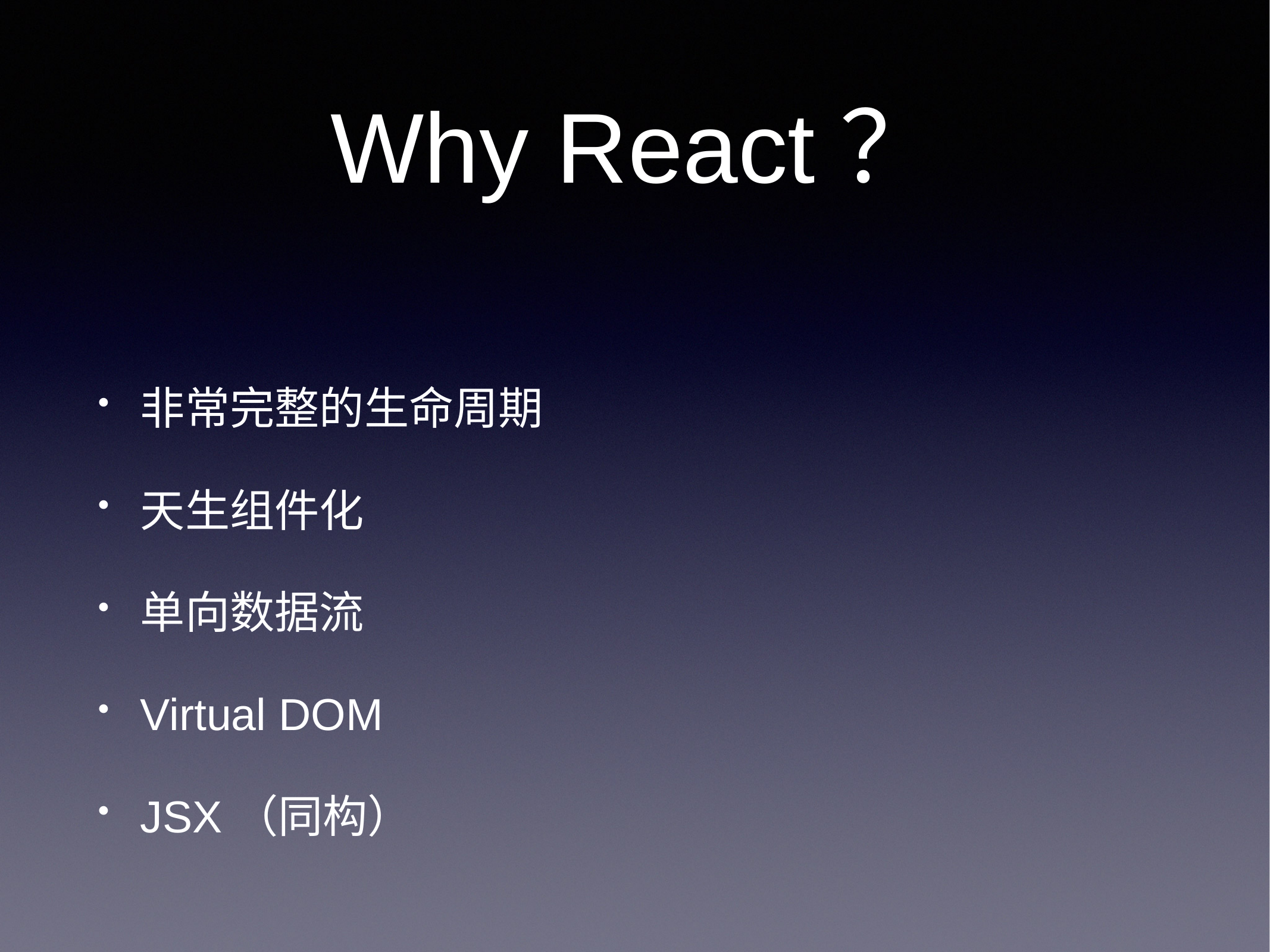

# Why React？

非常完整的生命周期
天生组件化
单向数据流
Virtual DOM
JSX（同构）
15